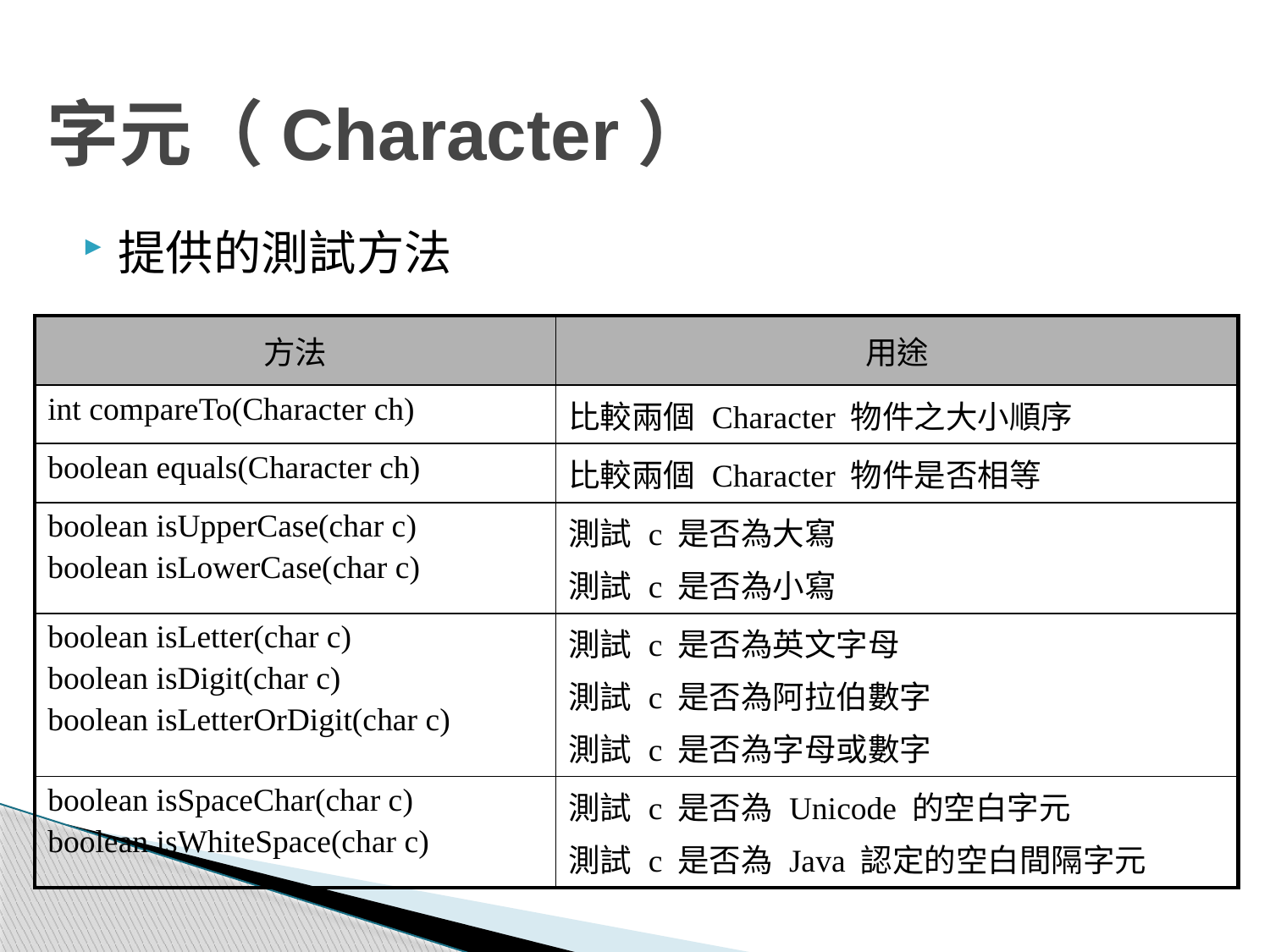

# 字元（Character）
提供的測試方法
| 方法 | 用途 |
| --- | --- |
| int compareTo(Character ch) | 比較兩個 Character 物件之大小順序 |
| boolean equals(Character ch) | 比較兩個 Character 物件是否相等 |
| boolean isUpperCase(char c) boolean isLowerCase(char c) | 測試 c 是否為大寫 測試 c 是否為小寫 |
| boolean isLetter(char c) boolean isDigit(char c) boolean isLetterOrDigit(char c) | 測試 c 是否為英文字母 測試 c 是否為阿拉伯數字 測試 c 是否為字母或數字 |
| boolean isSpaceChar(char c) boolean isWhiteSpace(char c) | 測試 c 是否為 Unicode 的空白字元 測試 c 是否為 Java 認定的空白間隔字元 |